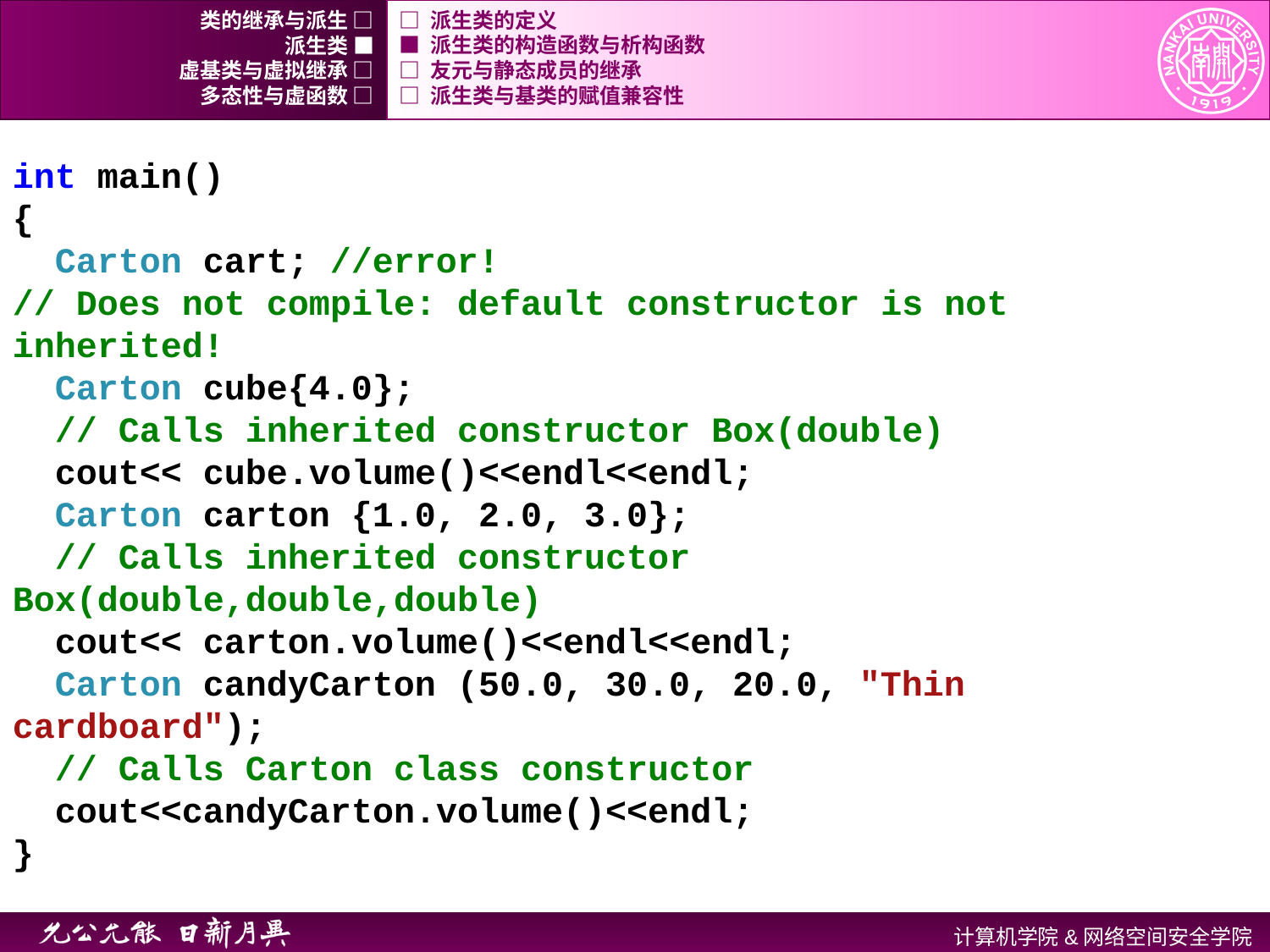

类的继承与派生 □
□ 派生类的定义
派生类 ■
■ 派生类的构造函数与析构函数
虚基类与虚拟继承 □
□ 友元与静态成员的继承
多态性与虚函数 □
□ 派生类与基类的赋值兼容性
int main()
{
  Carton cart; //error!
// Does not compile: default constructor is not inherited!
  Carton cube{4.0};
  // Calls inherited constructor Box(double)
  cout<< cube.volume()<<endl<<endl;
  Carton carton {1.0, 2.0, 3.0};
  // Calls inherited constructor Box(double,double,double)
  cout<< carton.volume()<<endl<<endl;
  Carton candyCarton (50.0, 30.0, 20.0, "Thin cardboard");
  // Calls Carton class constructor
  cout<<candyCarton.volume()<<endl;
}